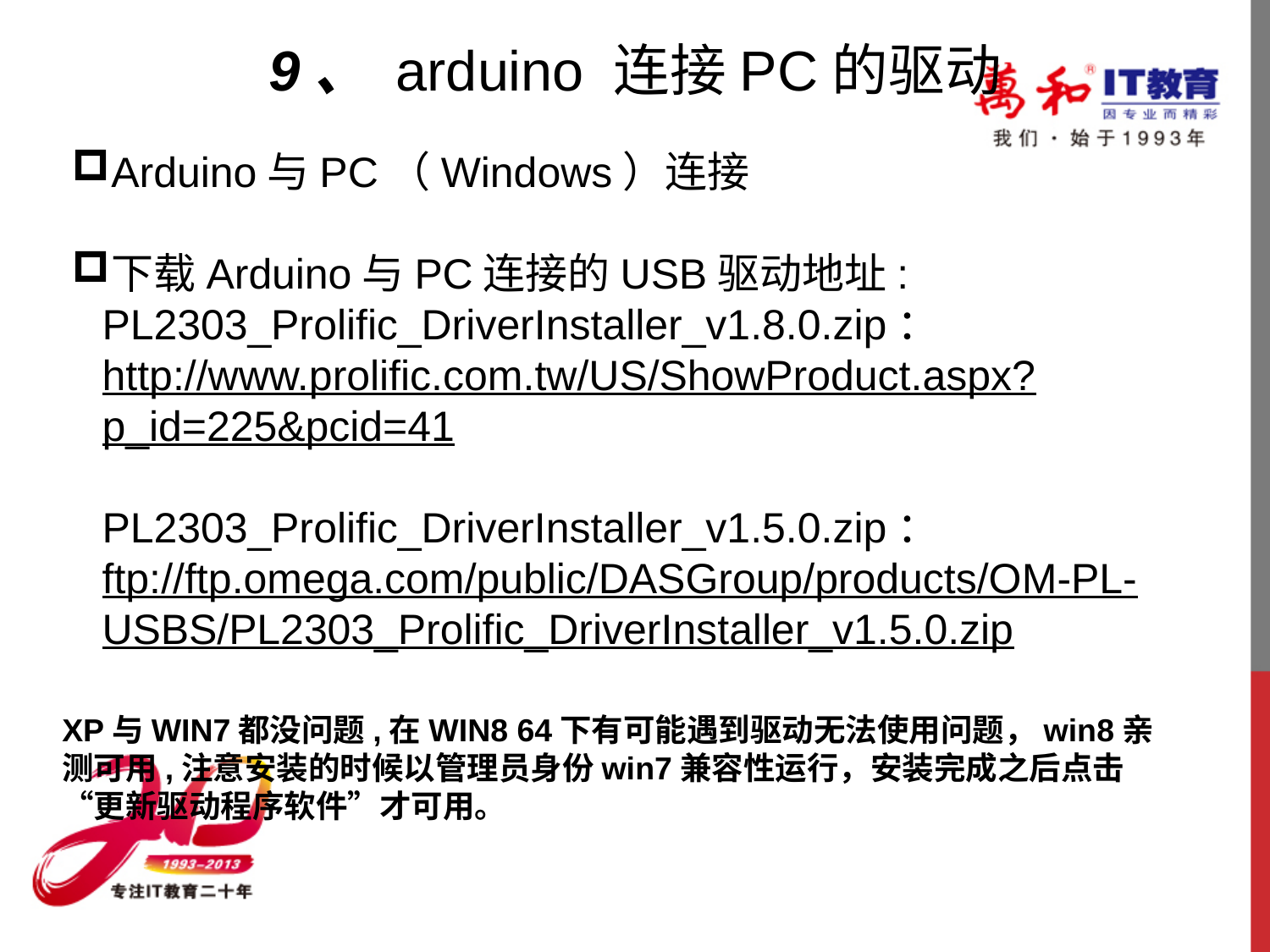

# 9、 arduino 连接PC的驱动
Arduino与PC（Windows）连接

下载Arduino与PC连接的USB驱动地址: 
PL2303_Prolific_DriverInstaller_v1.8.0.zip： http://www.prolific.com.tw/US/ShowProduct.aspx?p_id=225&pcid=41
PL2303_Prolific_DriverInstaller_v1.5.0.zip： ftp://ftp.omega.com/public/DASGroup/products/OM-PL-USBS/PL2303_Prolific_DriverInstaller_v1.5.0.zip
XP与WIN7都没问题,在WIN8 64下有可能遇到驱动无法使用问题，win8亲测可用,注意安装的时候以管理员身份win7兼容性运行，安装完成之后点击“更新驱动程序软件”才可用。